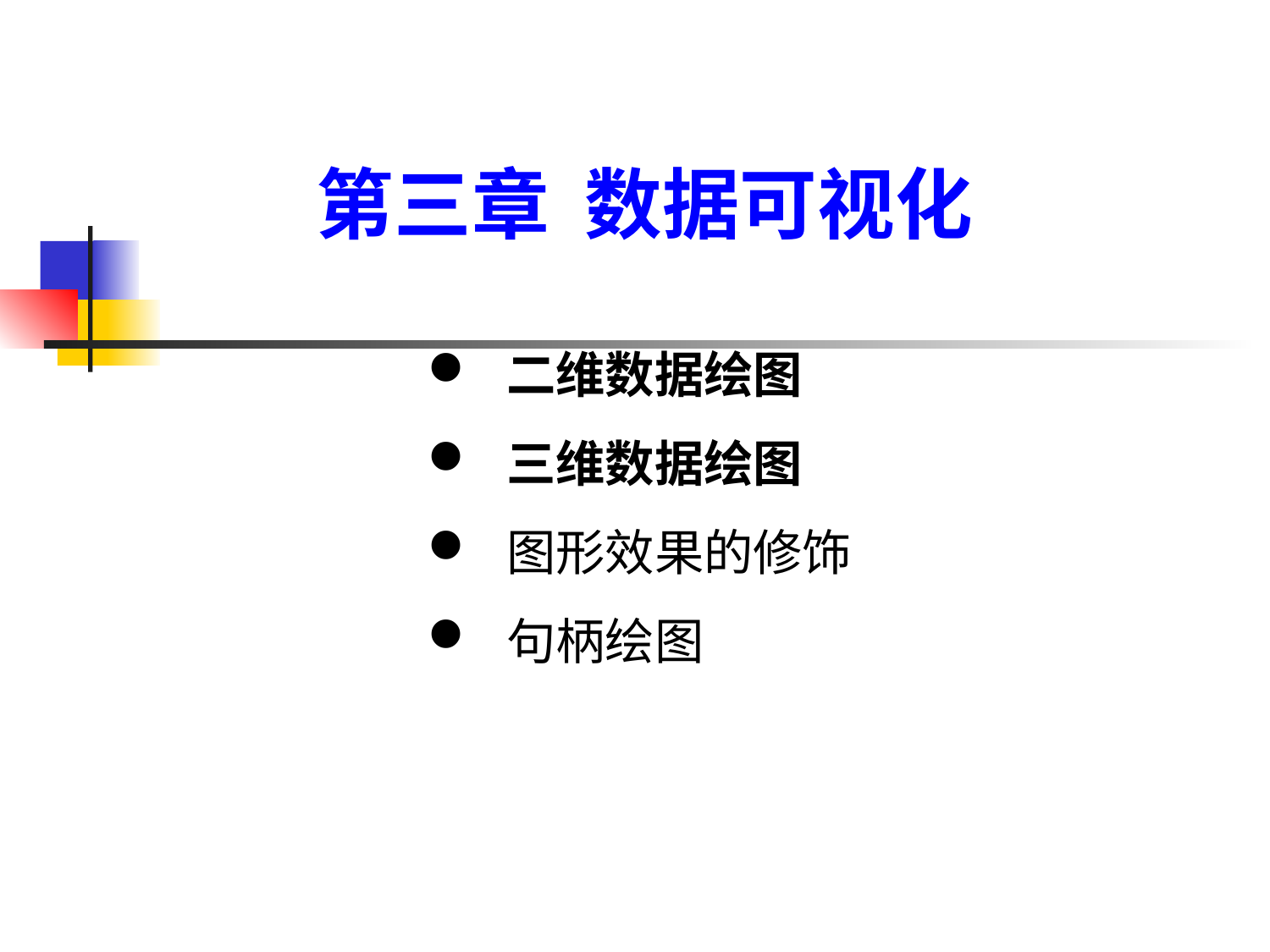

第三章  数据可视化
二维数据绘图
三维数据绘图
图形效果的修饰
句柄绘图
2